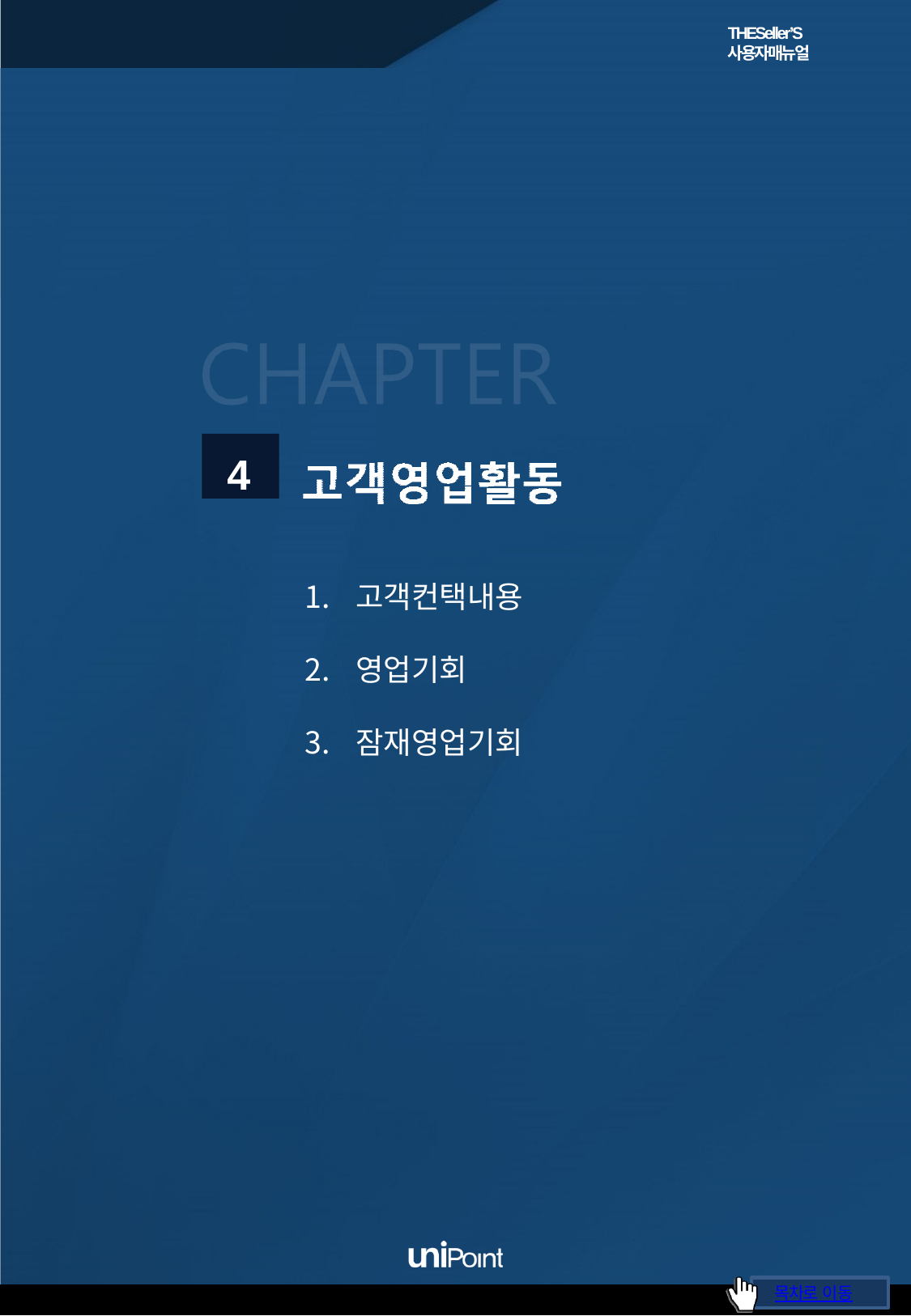

THESeller’S사용자매뉴얼

THE Seller’S 사용자 매뉴얼
4

고객컨택내용
영업기회
잠재영업기회

목차로 이동